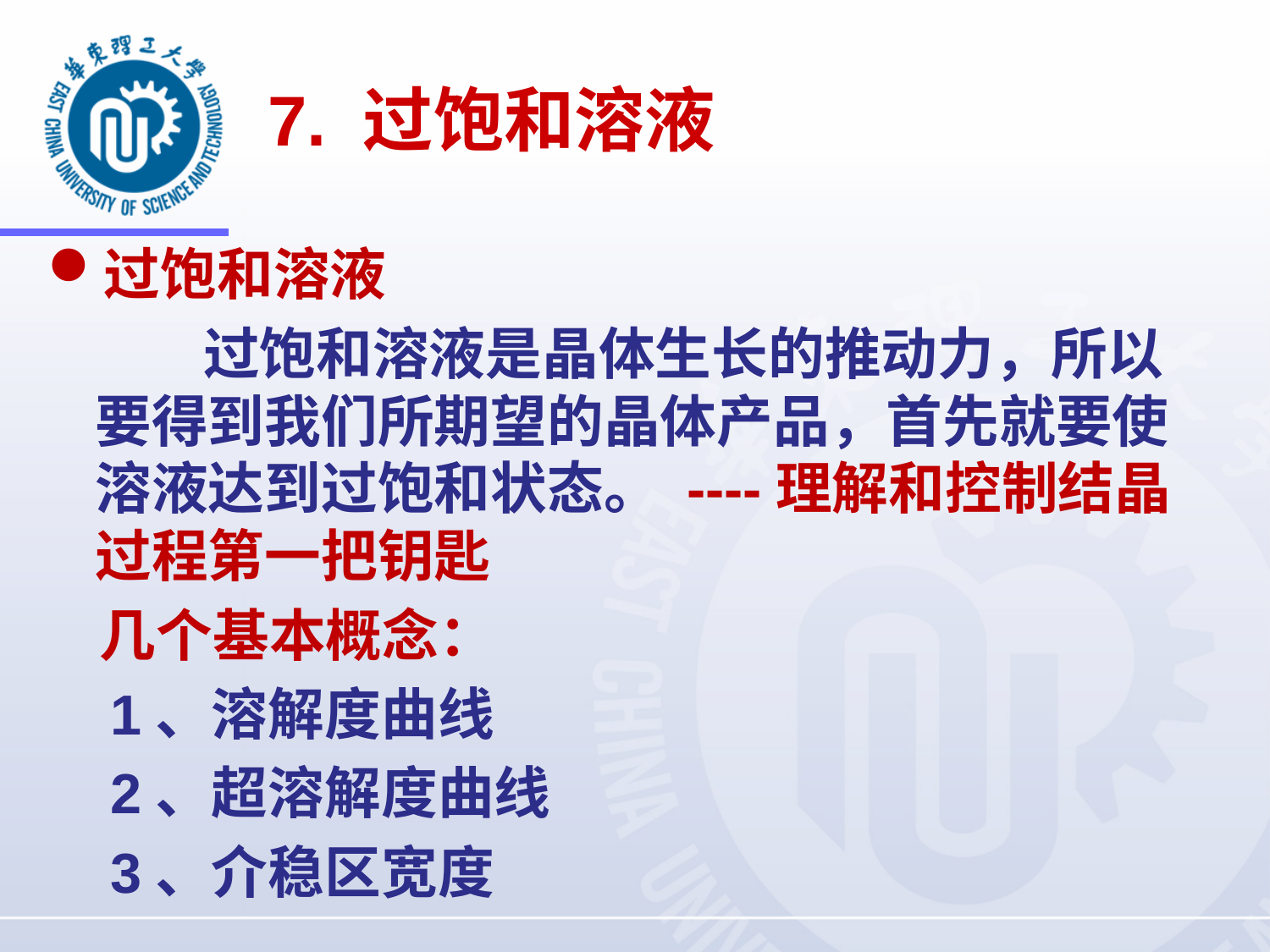

# 7. 过饱和溶液
过饱和溶液
           过饱和溶液是晶体生长的推动力，所以要得到我们所期望的晶体产品，首先就要使溶液达到过饱和状态。 ----理解和控制结晶过程第一把钥匙
   几个基本概念：
    1、溶解度曲线
    2、超溶解度曲线
    3、介稳区宽度